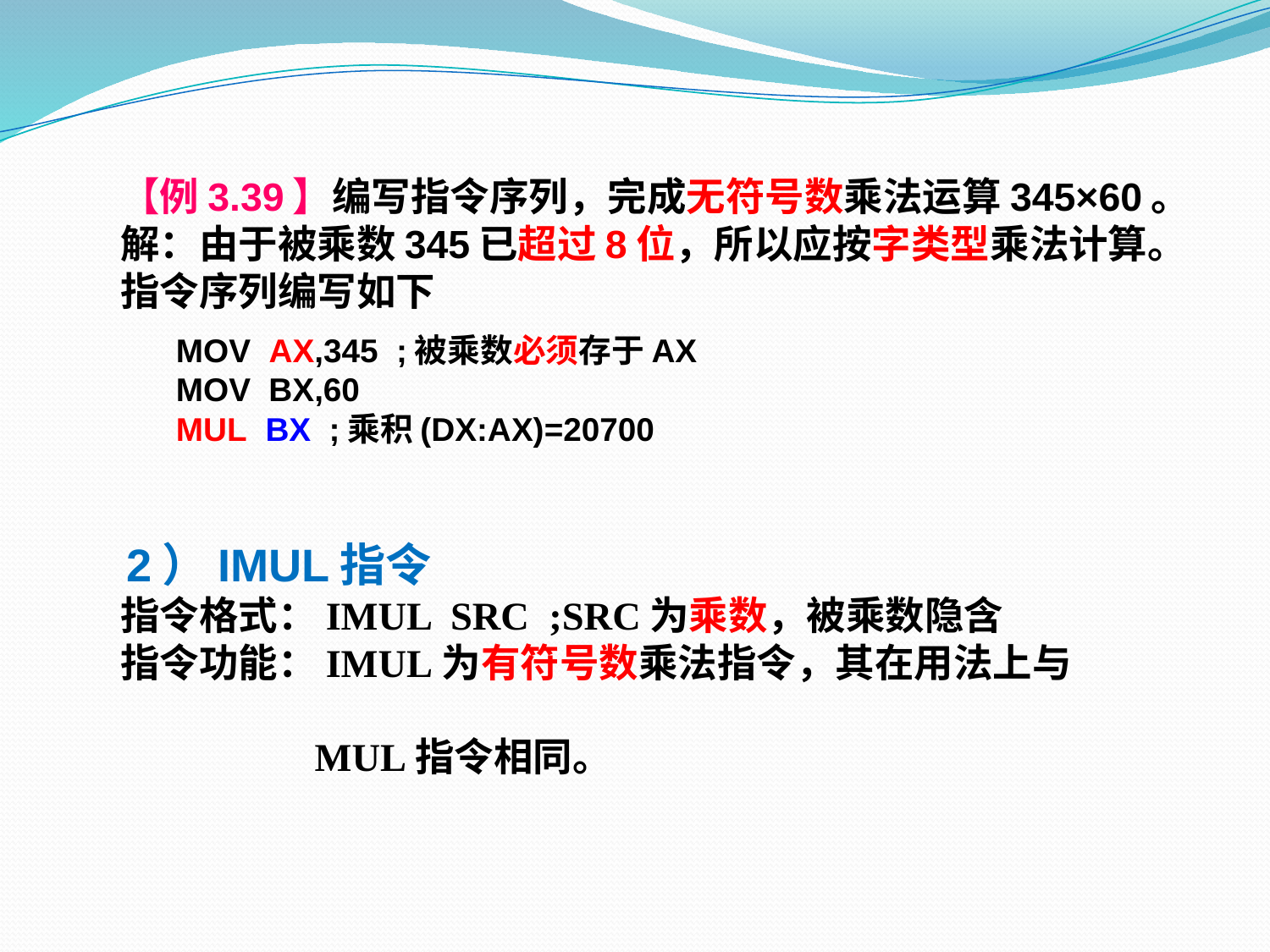

【例3.39】编写指令序列，完成无符号数乘法运算345×60。
    解：由于被乘数345已超过8位，所以应按字类型乘法计算。
    指令序列编写如下

           MOV  AX,345  ;被乘数必须存于AX
           MOV  BX,60
           MUL  BX  ;乘积(DX:AX)=20700

    2）IMUL指令
    指令格式：IMUL  SRC  ;SRC为乘数，被乘数隐含
    指令功能：IMUL为有符号数乘法指令，其在用法上与
                        MUL指令相同。